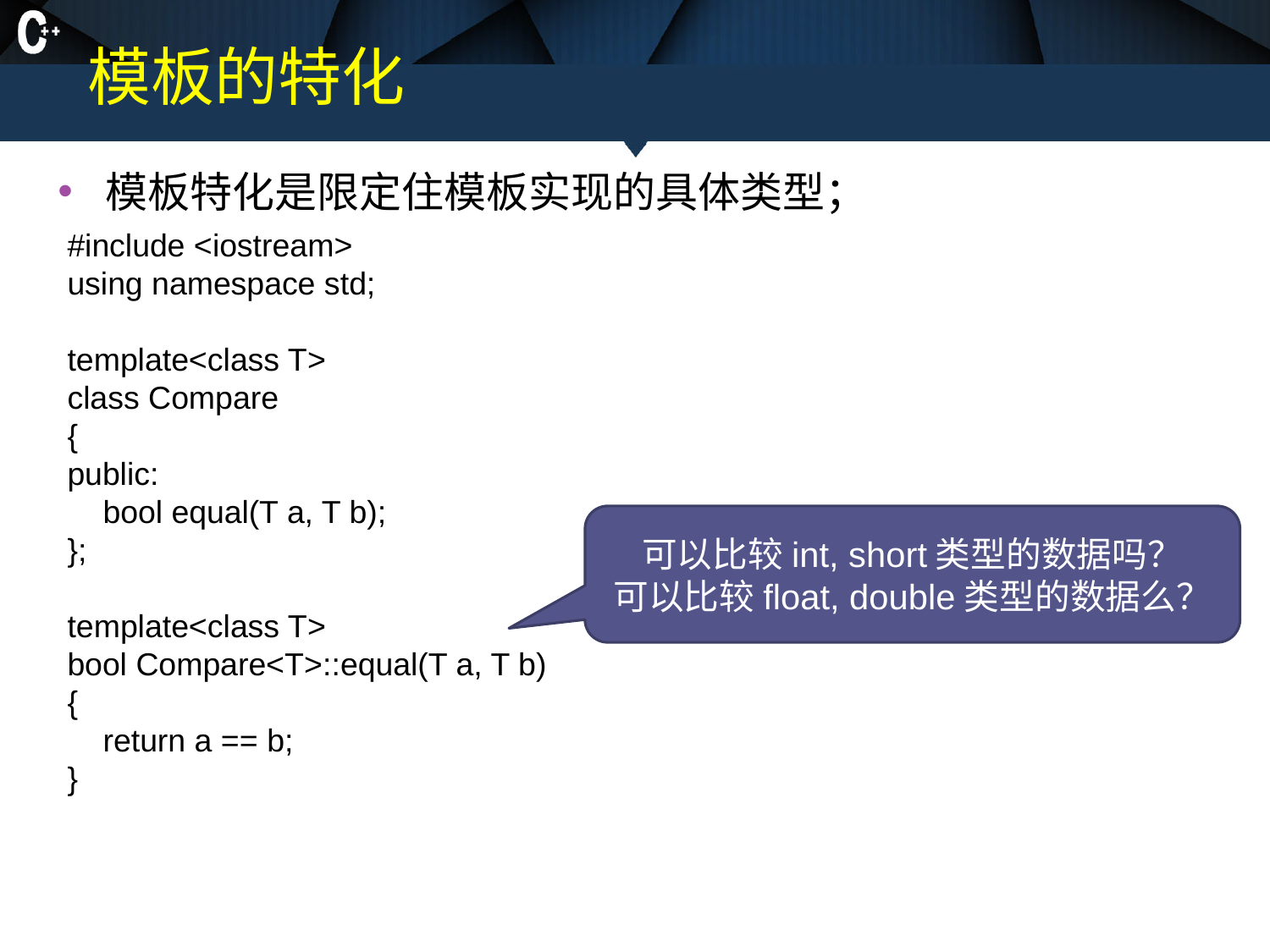

# 模板的特化
模板特化是限定住模板实现的具体类型；
#include <iostream>
using namespace std;

template<class T>
class Compare
{
public:
    bool equal(T a, T b);
};

template<class T>
bool Compare<T>::equal(T a, T b)
{
    return a == b;
}
可以比较int, short类型的数据吗？
可以比较float, double类型的数据么？